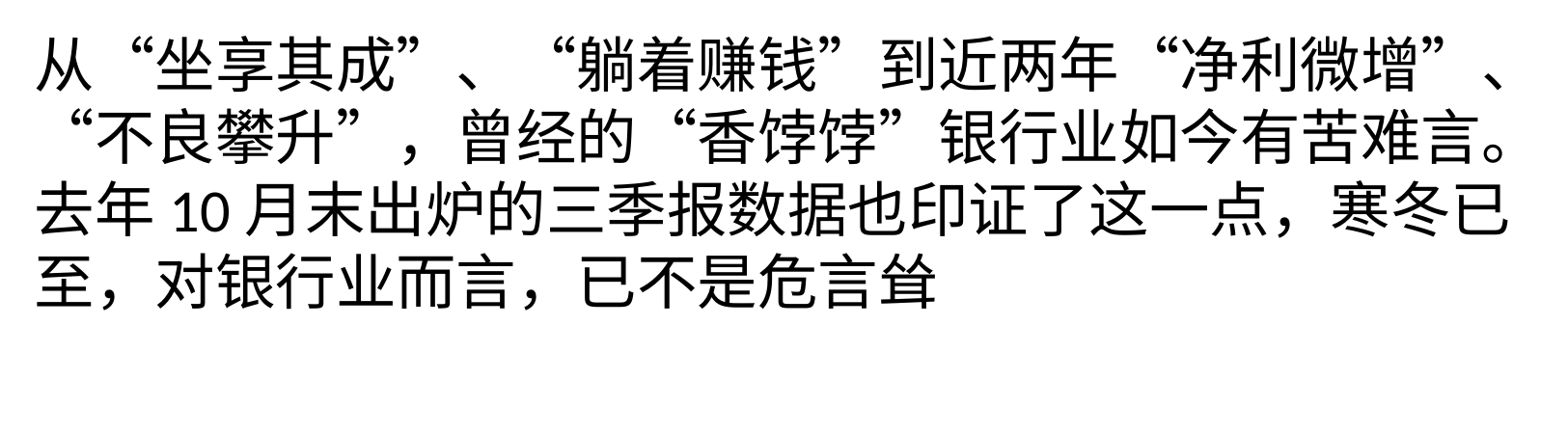

从“坐享其成”、“躺着赚钱”到近两年“净利微增”、“不良攀升”，曾经的“香饽饽”银行业如今有苦难言。去年10月末出炉的三季报数据也印证了这一点，寒冬已至，对银行业而言，已不是危言耸